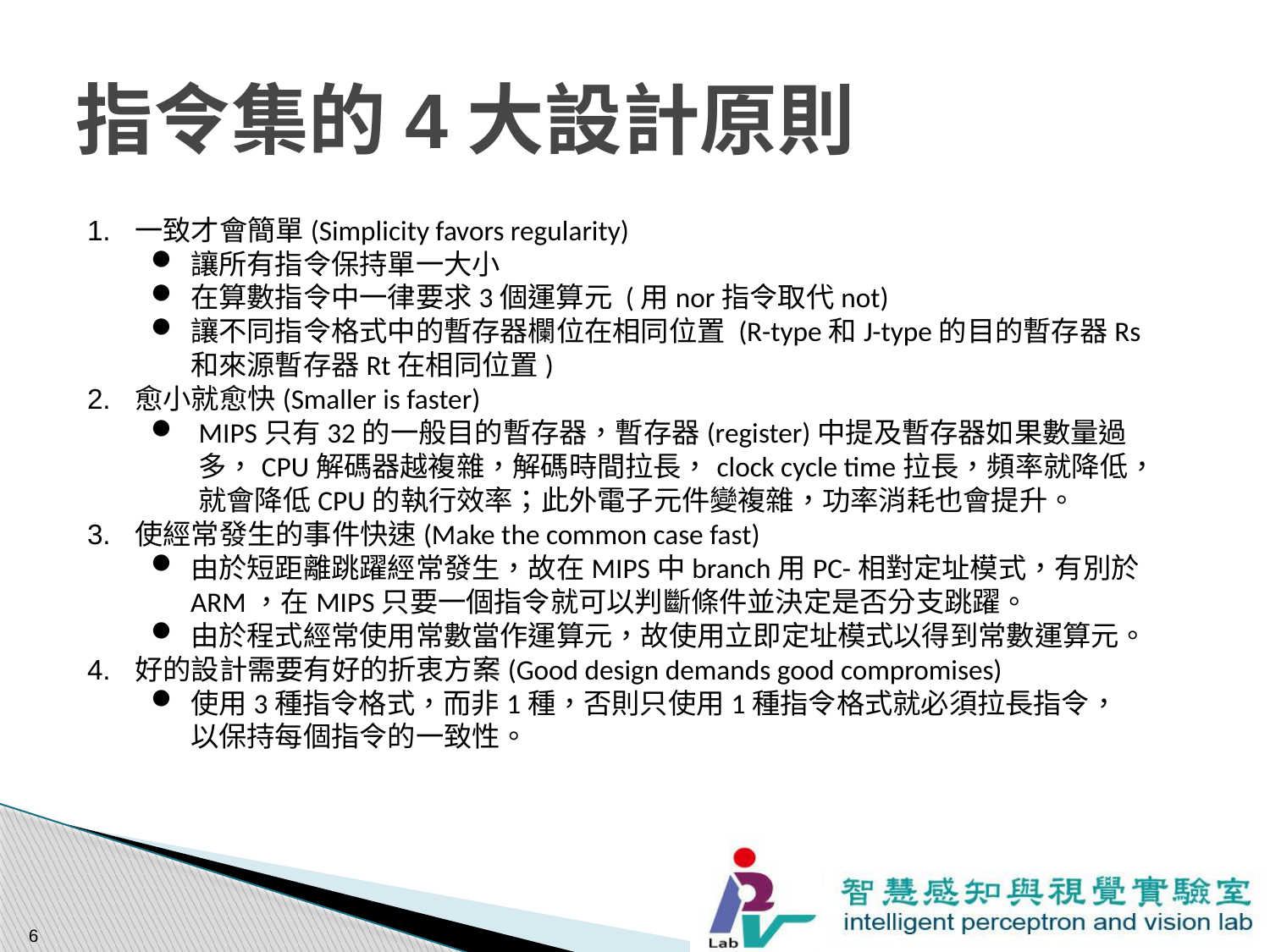

# 指令集的4大設計原則
一致才會簡單(Simplicity favors regularity)
讓所有指令保持單一大小
在算數指令中一律要求3個運算元 (用nor指令取代not)
讓不同指令格式中的暫存器欄位在相同位置 (R-type和J-type的目的暫存器Rs和來源暫存器Rt在相同位置)
愈小就愈快(Smaller is faster)
MIPS只有32的一般目的暫存器，暫存器(register)中提及暫存器如果數量過多，CPU解碼器越複雜，解碼時間拉長，clock cycle time拉長，頻率就降低，就會降低CPU的執行效率；此外電子元件變複雜，功率消耗也會提升。
使經常發生的事件快速(Make the common case fast)
由於短距離跳躍經常發生，故在MIPS中branch用PC-相對定址模式，有別於ARM，在MIPS只要一個指令就可以判斷條件並決定是否分支跳躍。
由於程式經常使用常數當作運算元，故使用立即定址模式以得到常數運算元。
好的設計需要有好的折衷方案(Good design demands good compromises)
使用3種指令格式，而非1種，否則只使用1種指令格式就必須拉長指令，以保持每個指令的一致性。
6